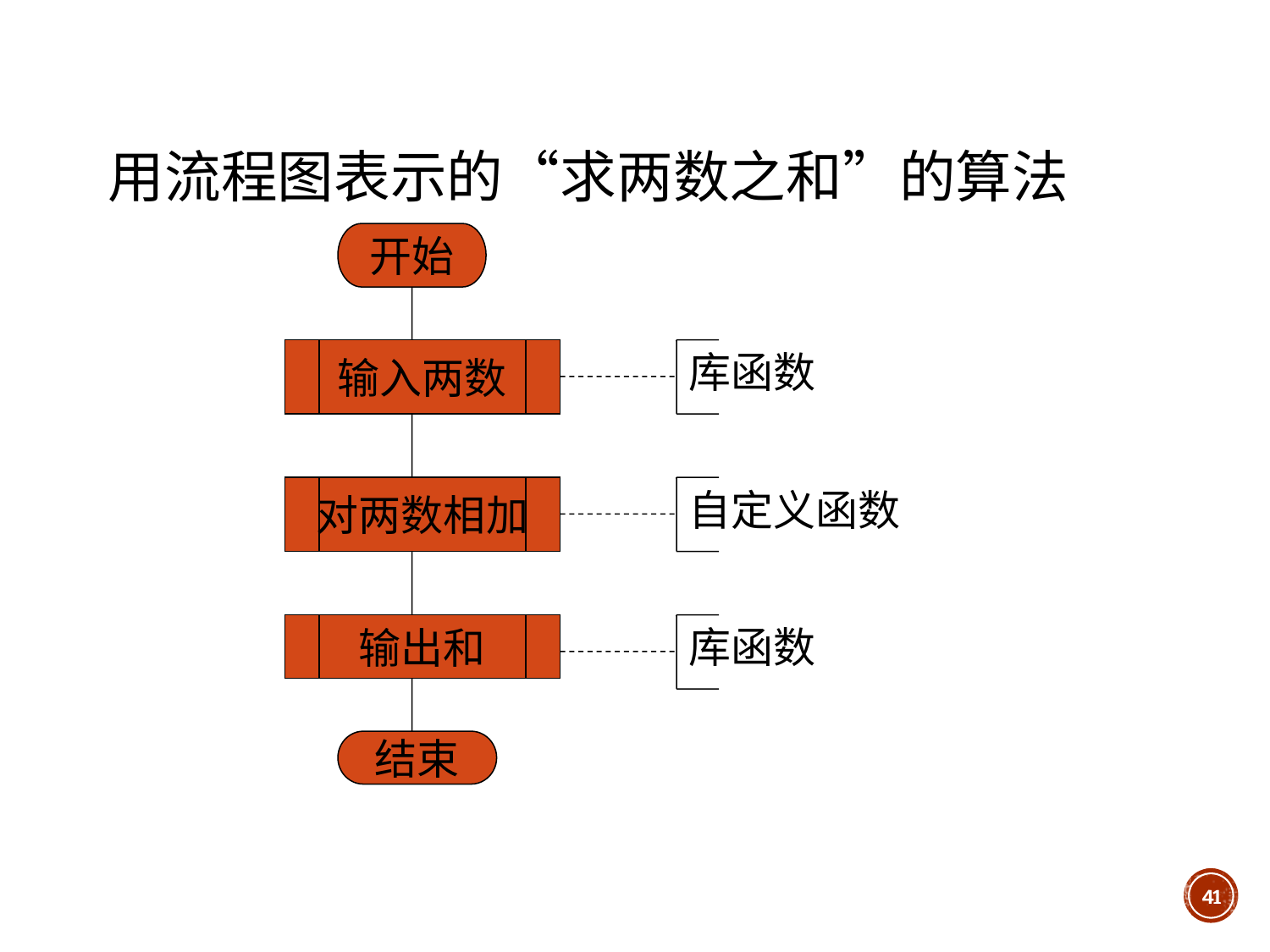

# 用流程图表示的“求两数之和”的算法
开始

输入两数

库函数

对两数相加

自定义函数

输出和

库函数

结束
41